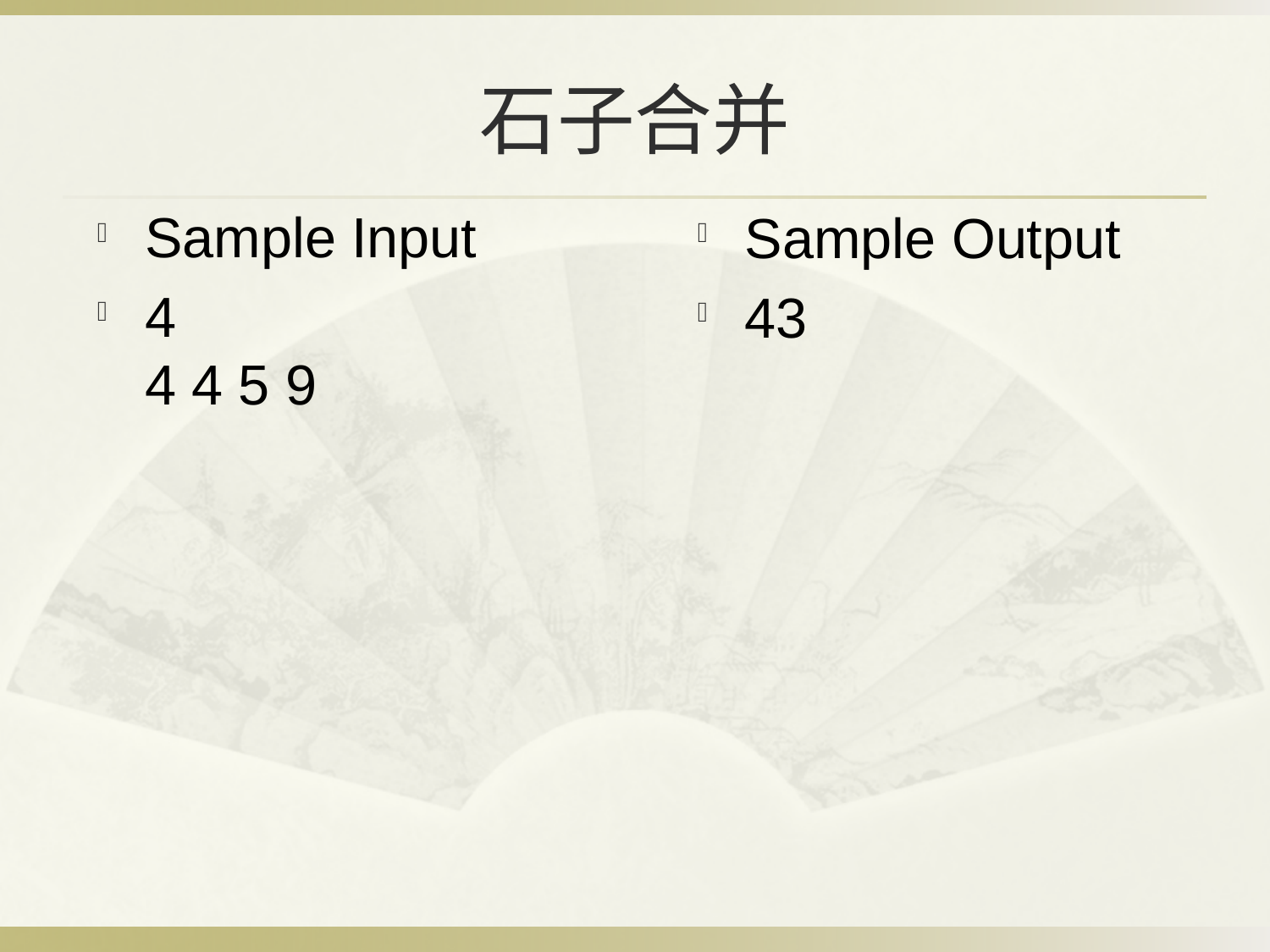

# 石子合并
Sample Input
4
4 4 5 9
Sample Output
43